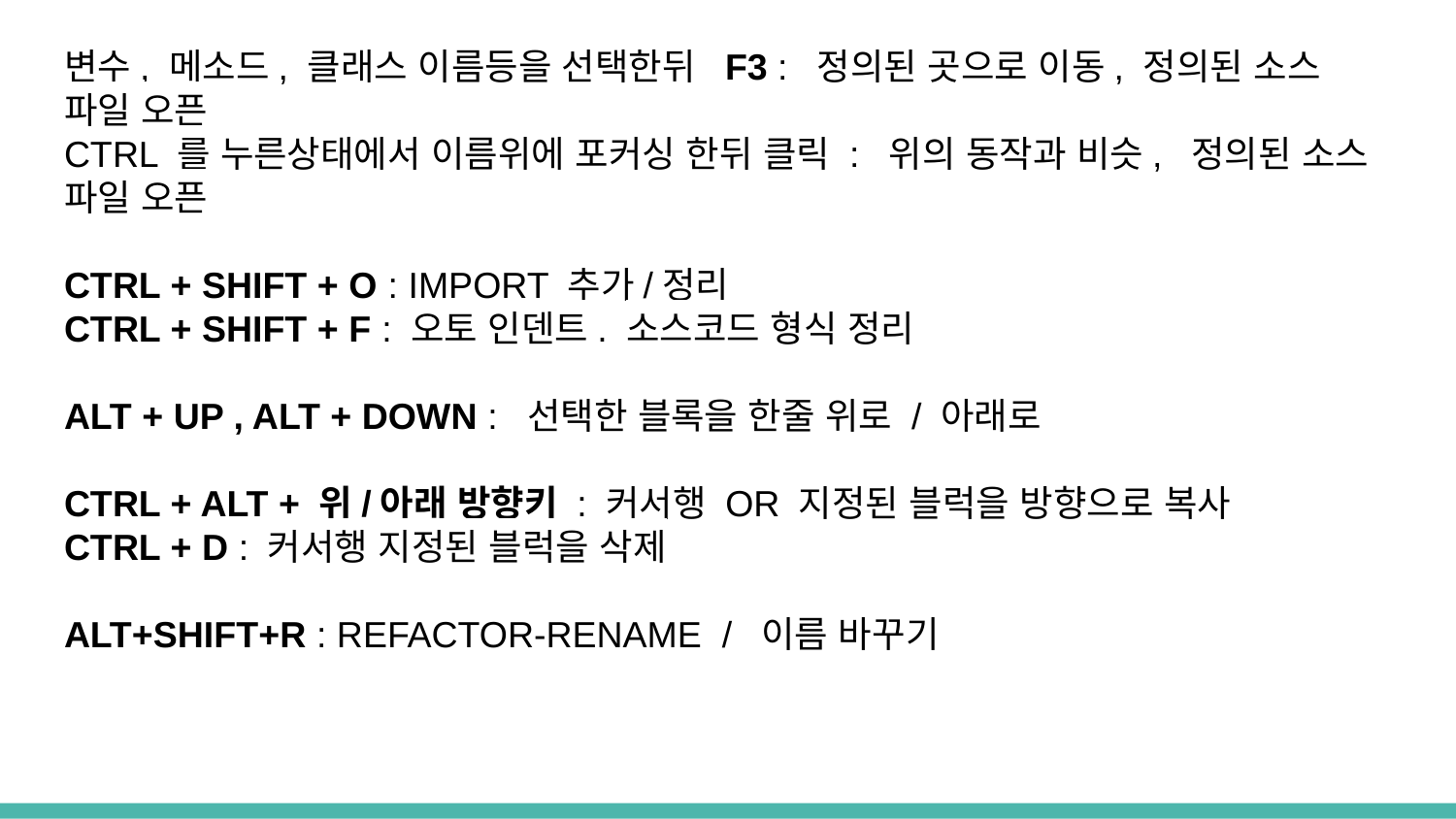

변수, 메소드, 클래스 이름등을 선택한뒤  F3 :  정의된 곳으로 이동, 정의된 소스 파일 오픈
CTRL 를 누른상태에서 이름위에 포커싱 한뒤 클릭 :  위의 동작과 비슷,  정의된 소스 파일 오픈

CTRL + SHIFT + O : IMPORT 추가/정리
CTRL + SHIFT + F : 오토 인덴트. 소스코드 형식 정리

ALT + UP , ALT + DOWN :  선택한 블록을 한줄 위로 / 아래로

CTRL + ALT + 위/아래 방향키 : 커서행 OR 지정된 블럭을 방향으로 복사
CTRL + D : 커서행 지정된 블럭을 삭제

ALT+SHIFT+R : REFACTOR-RENAME  /  이름 바꾸기